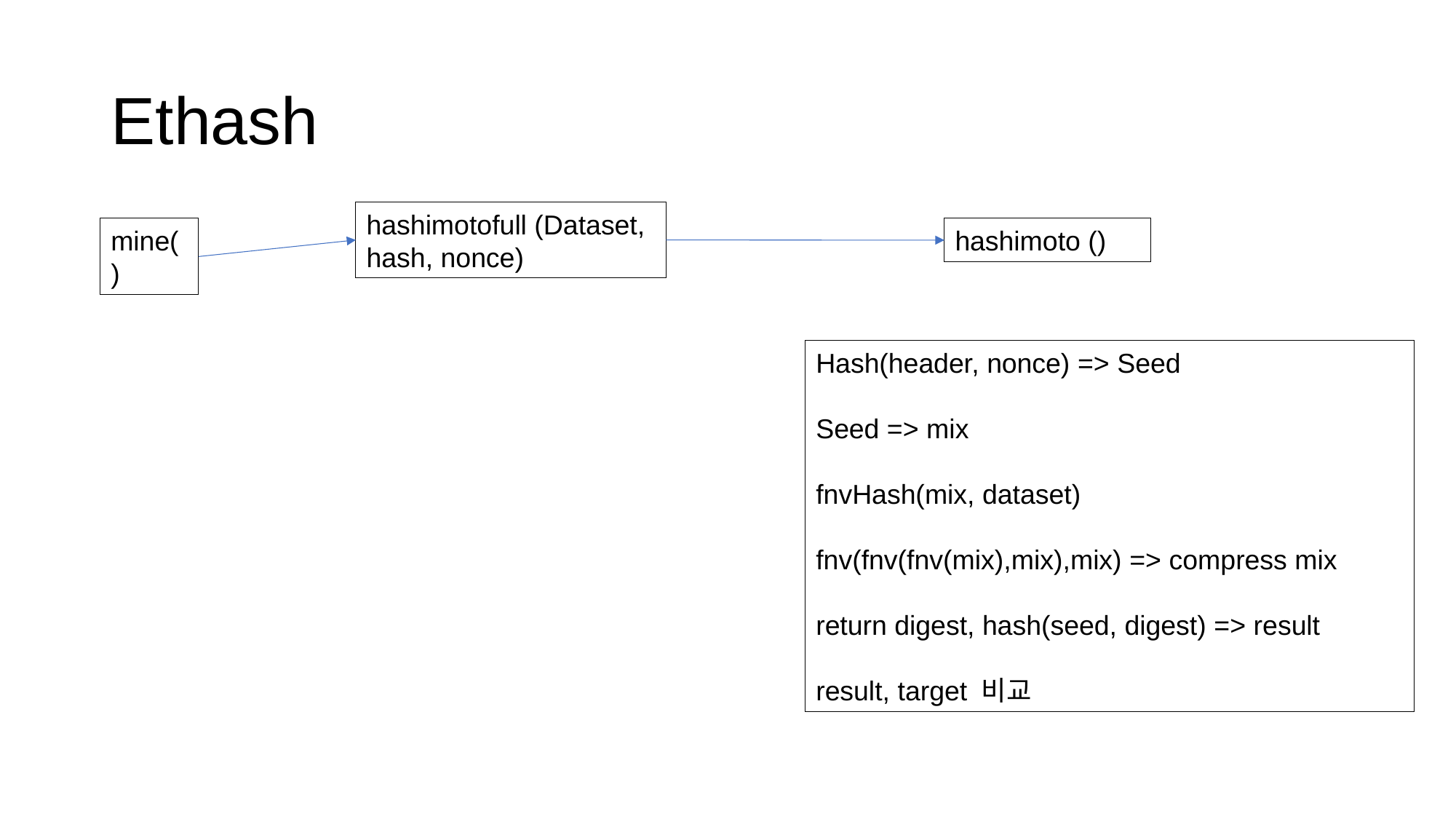

# Ethash
hashimotofull (Dataset, hash, nonce)
hashimoto ()
mine()
Hash(header, nonce) => Seed

Seed => mix

fnvHash(mix, dataset)

fnv(fnv(fnv(mix),mix),mix) => compress mix

return digest, hash(seed, digest) => result

result, target 비교